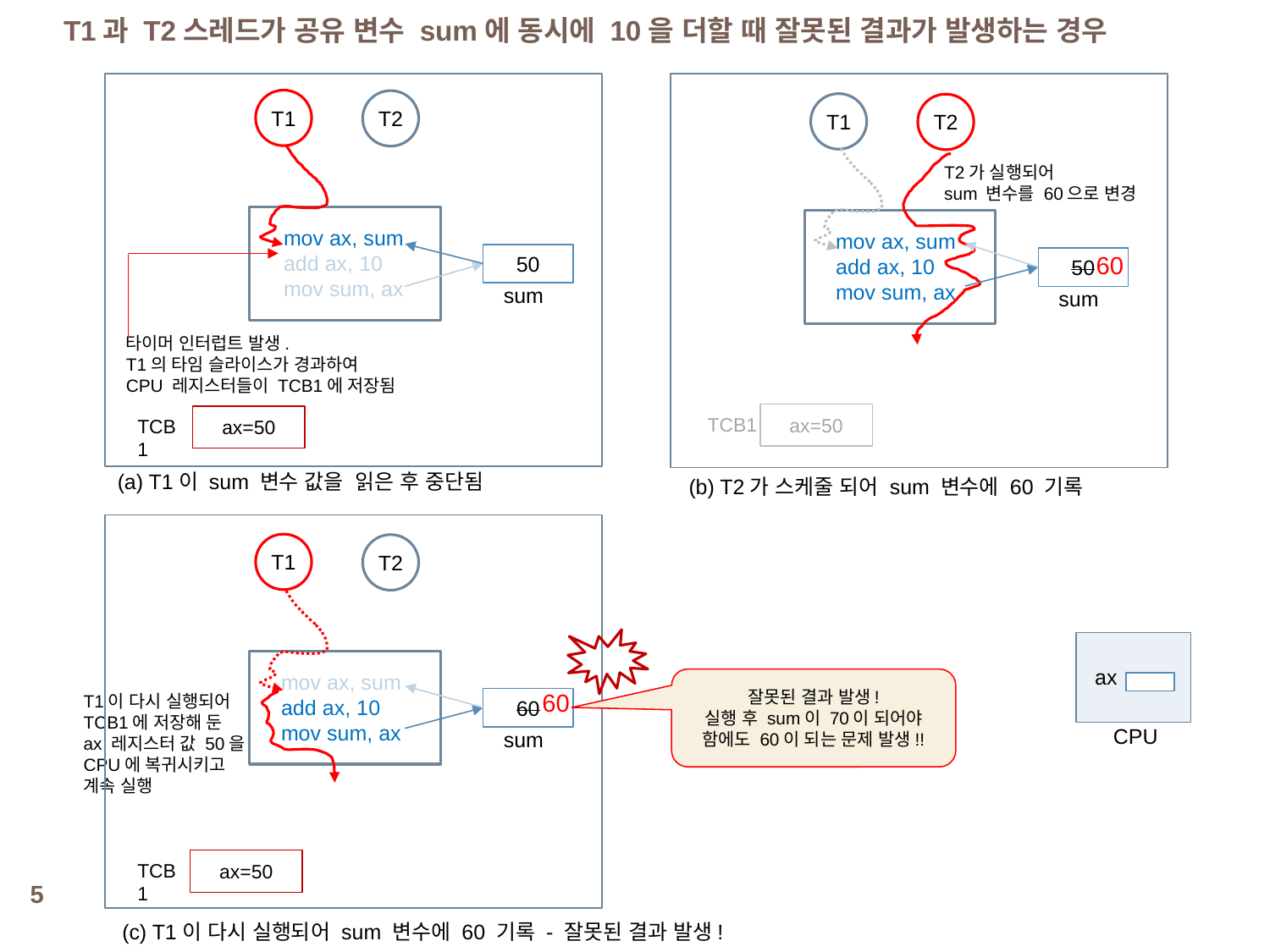

T1과 T2스레드가 공유 변수 sum에 동시에 10을 더할 때 잘못된 결과가 발생하는 경우

T1
T2
T1
T2

T2가 실행되어
sum 변수를 60으로 변경

mov ax, sum
add ax, 10
mov sum, ax
mov ax, sum
add ax, 10
mov sum, ax
60
50
50
sum
sum
타이머 인터럽트 발생.
T1의 타임 슬라이스가 경과하여
CPU 레지스터들이 TCB1에 저장됨
ax=50
TCB1
ax=50
TCB1
(a) T1이 sum 변수 값을  읽은 후 중단됨
(b) T2가 스케줄 되어 sum 변수에 60 기록

T1
T2

ax
mov ax, sum
add ax, 10
mov sum, ax
잘못된 결과 발생!
실행 후 sum이 70이 되어야 함에도 60이 되는 문제 발생!!

60
T1이 다시 실행되어
TCB1에 저장해 둔
ax 레지스터 값 50을
CPU에 복귀시키고
계속 실행
60

CPU
sum
ax=50
TCB1
5
(c) T1이 다시 실행되어 sum 변수에 60 기록 - 잘못된 결과 발생!